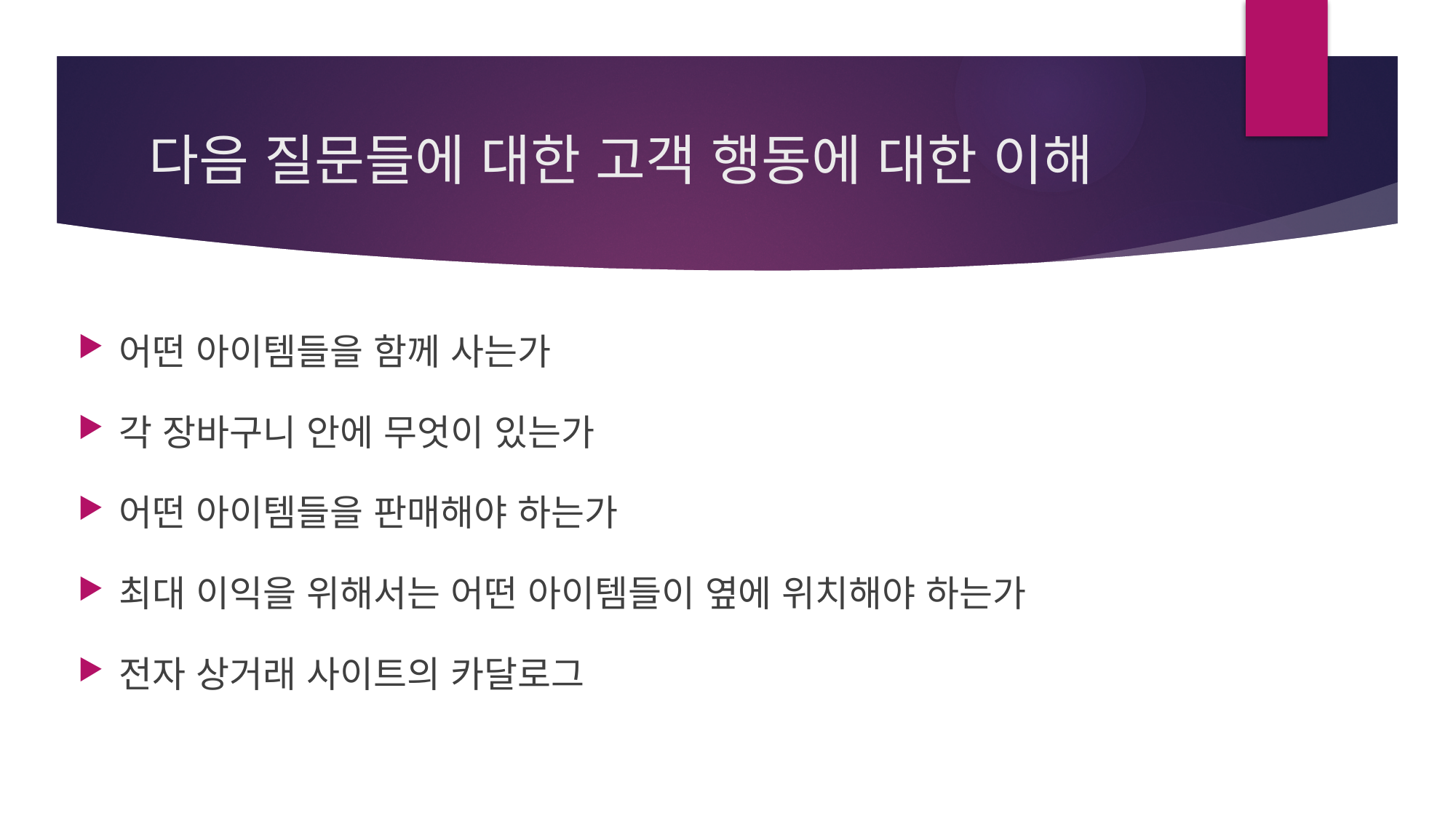

# 다음 질문들에 대한 고객 행동에 대한 이해
어떤 아이템들을 함께 사는가
각 장바구니 안에 무엇이 있는가
어떤 아이템들을 판매해야 하는가
최대 이익을 위해서는 어떤 아이템들이 옆에 위치해야 하는가
전자 상거래 사이트의 카달로그